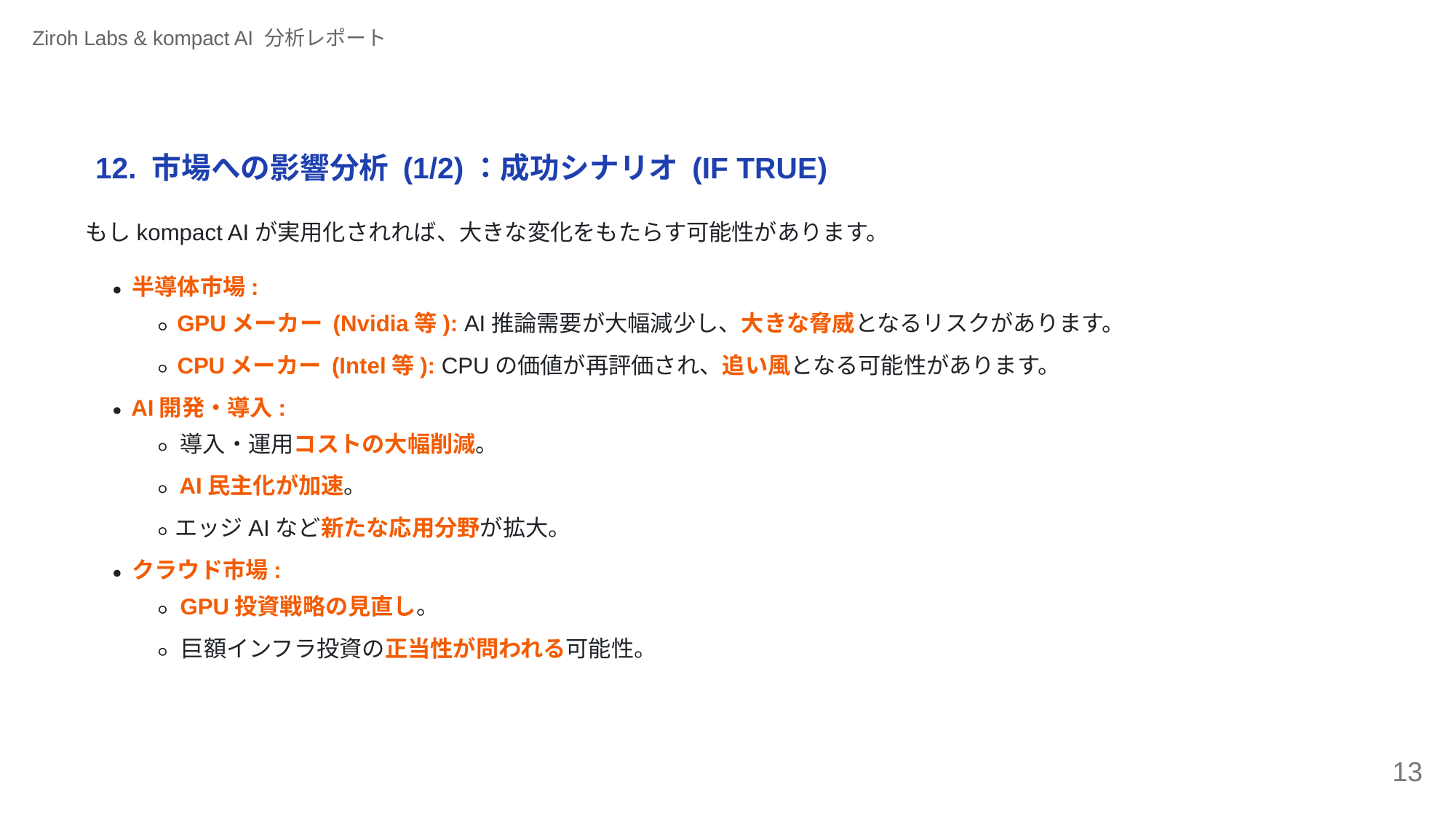

Ziroh Labs & kompact AI 分析レポート
12. 市場への影響分析 (1/2)：成功シナリオ (IF TRUE)
もしkompact AIが実⽤化されれば、⼤きな変化をもたらす可能性があります。
半導体市場:

GPUメーカー (Nvidia等): AI推論需要が⼤幅減少し、⼤きな脅威となるリスクがあります。

CPUメーカー (Intel等): CPUの価値が再評価され、追い⾵となる可能性があります。

AI開発・導⼊:

導⼊・運⽤コストの⼤幅削減。

AI⺠主化が加速。

エッジAIなど新たな応⽤分野が拡⼤。

クラウド市場:

GPU投資戦略の⾒直し。

巨額インフラ投資の正当性が問われる可能性。

13